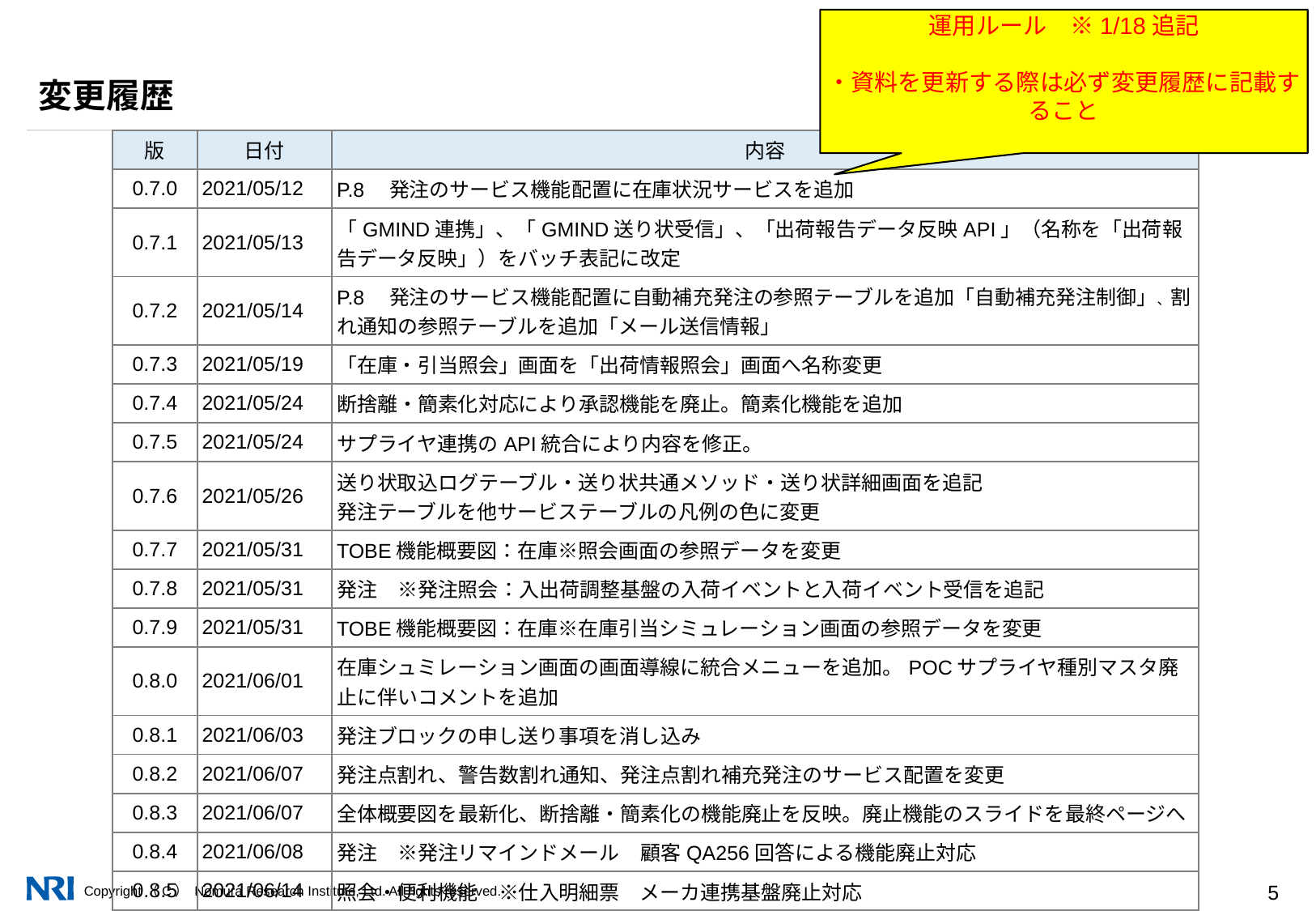

運用ルール　※1/18追記

・資料を更新する際は必ず変更履歴に記載すること
変更履歴
| 版 | 日付 | 内容 |
| --- | --- | --- |
| 0.7.0 | 2021/05/12 | P.8　発注のサービス機能配置に在庫状況サービスを追加 |
| 0.7.1 | 2021/05/13 | 「GMIND連携」、「GMIND送り状受信」、「出荷報告データ反映API」（名称を「出荷報告データ反映」）をバッチ表記に改定 |
| 0.7.2 | 2021/05/14 | P.8　発注のサービス機能配置に自動補充発注の参照テーブルを追加「自動補充発注制御」、割れ通知の参照テーブルを追加「メール送信情報」 |
| 0.7.3 | 2021/05/19 | 「在庫・引当照会」画面を「出荷情報照会」画面へ名称変更 |
| 0.7.4 | 2021/05/24 | 断捨離・簡素化対応により承認機能を廃止。簡素化機能を追加 |
| 0.7.5 | 2021/05/24 | サプライヤ連携のAPI統合により内容を修正。 |
| 0.7.6 | 2021/05/26 | 送り状取込ログテーブル・送り状共通メソッド・送り状詳細画面を追記 発注テーブルを他サービステーブルの凡例の色に変更 |
| 0.7.7 | 2021/05/31 | TOBE機能概要図：在庫※照会画面の参照データを変更 |
| 0.7.8 | 2021/05/31 | 発注　※発注照会：入出荷調整基盤の入荷イベントと入荷イベント受信を追記 |
| 0.7.9 | 2021/05/31 | TOBE機能概要図：在庫※在庫引当シミュレーション画面の参照データを変更 |
| 0.8.0 | 2021/06/01 | 在庫シュミレーション画面の画面導線に統合メニューを追加。POCサプライヤ種別マスタ廃止に伴いコメントを追加 |
| 0.8.1 | 2021/06/03 | 発注ブロックの申し送り事項を消し込み |
| 0.8.2 | 2021/06/07 | 発注点割れ、警告数割れ通知、発注点割れ補充発注のサービス配置を変更 |
| 0.8.3 | 2021/06/07 | 全体概要図を最新化、断捨離・簡素化の機能廃止を反映。廃止機能のスライドを最終ページへ |
| 0.8.4 | 2021/06/08 | 発注　※発注リマインドメール　顧客QA256回答による機能廃止対応 |
| 0.8.5 | 2021/06/14 | 照会・便利機能　※仕入明細票　メーカ連携基盤廃止対応 |
| 0.8.6 | 2021/06/16 | 「発注一括UL／DL」の名称を「発注UL／DL」に変更 |